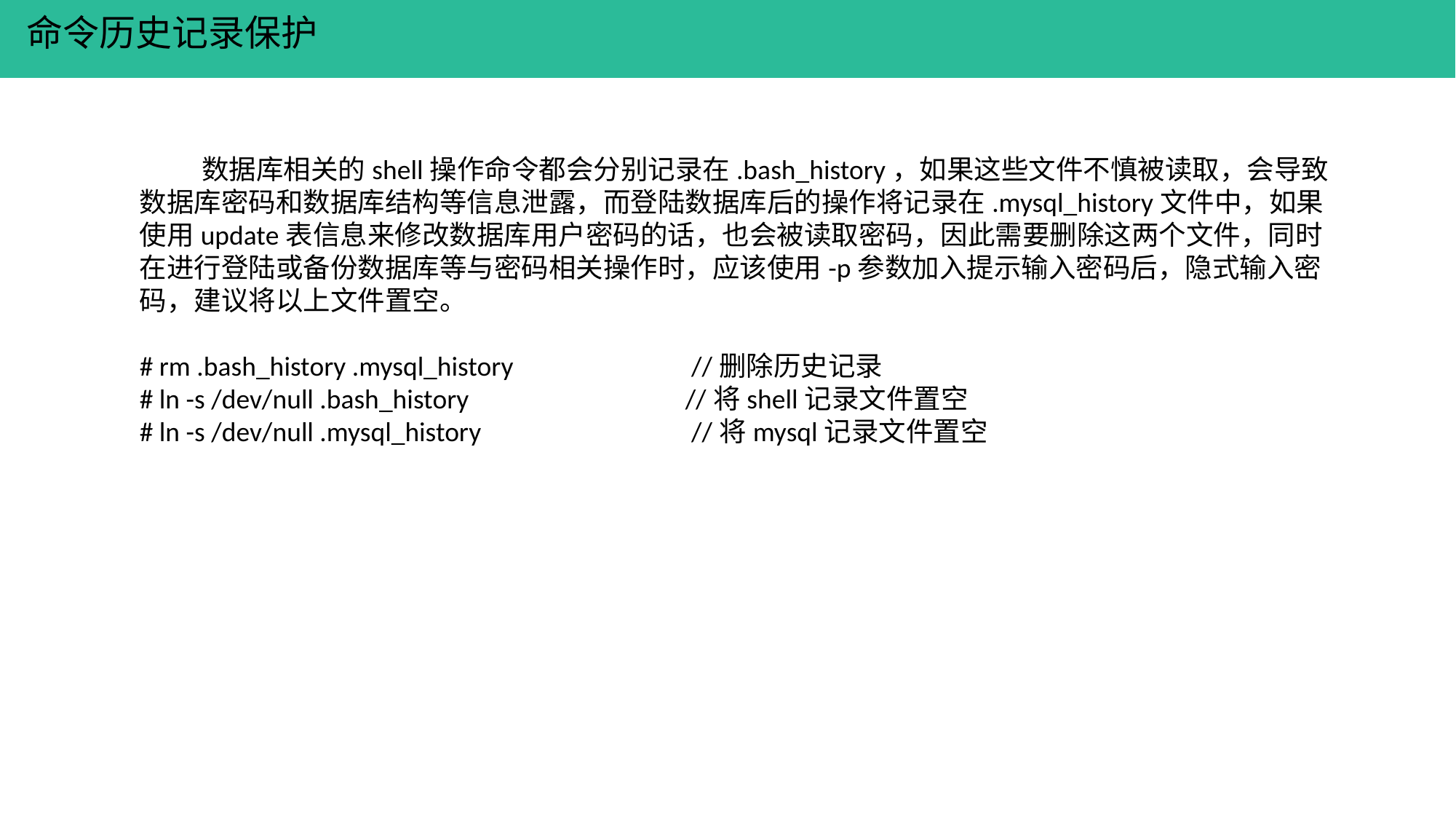

命令历史记录保护
         数据库相关的shell操作命令都会分别记录在.bash_history，如果这些文件不慎被读取，会导致数据库密码和数据库结构等信息泄露，而登陆数据库后的操作将记录在.mysql_history文件中，如果使用update表信息来修改数据库用户密码的话，也会被读取密码，因此需要删除这两个文件，同时在进行登陆或备份数据库等与密码相关操作时，应该使用-p参数加入提示输入密码后，隐式输入密码，建议将以上文件置空。

# rm .bash_history .mysql_history		 //删除历史记录
# ln -s /dev/null .bash_history 		//将shell记录文件置空
# ln -s /dev/null .mysql_history		 //将mysql记录文件置空